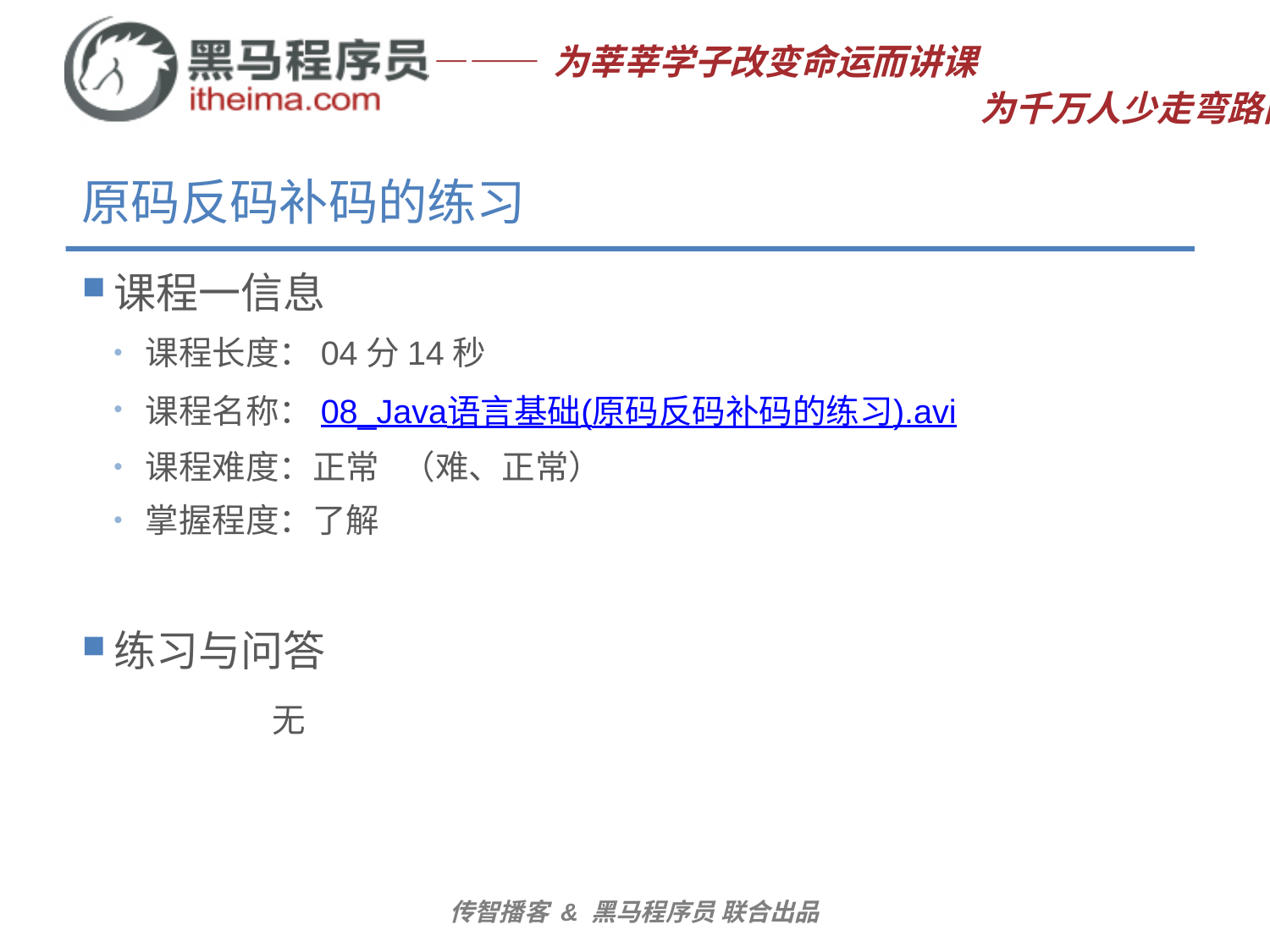

# 原码反码补码的练习
课程一信息
课程长度：04分14秒
课程名称：08_Java语言基础(原码反码补码的练习).avi
课程难度：正常   （难、正常）
掌握程度：了解

练习与问答
	无